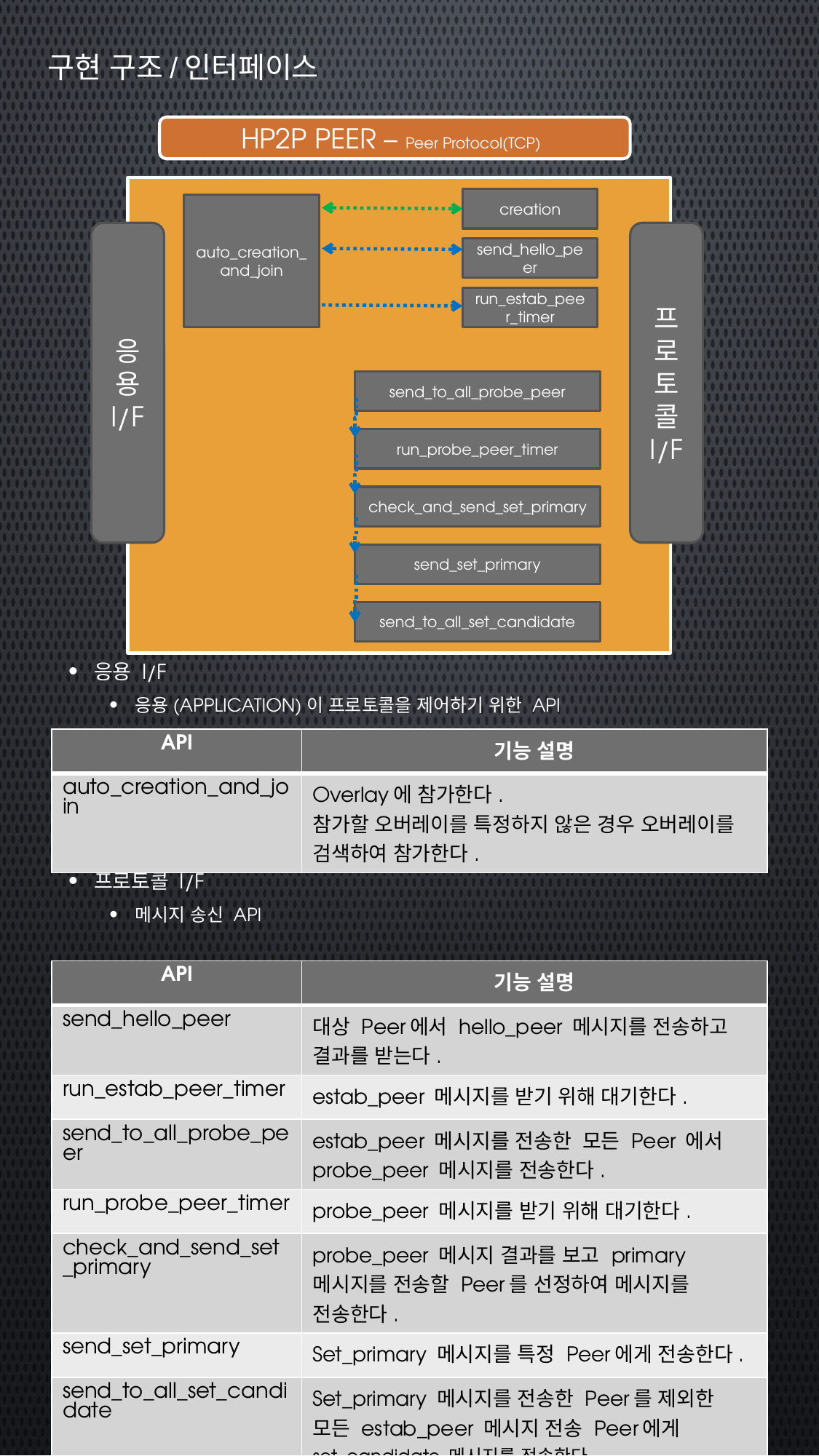

# 구현 구조/인터페이스
HP2P PEER – Peer Protocol(TCP)

creation
auto_creation_and_join
응용 I/F
프로토콜 I/F
send_hello_peer
run_estab_peer_timer
send_to_all_probe_peer
run_probe_peer_timer
check_and_send_set_primary
send_set_primary
send_to_all_set_candidate
응용 I/F
응용(Application)이 프로토콜을 제어하기 위한 API

프로토콜 I/F
메시지 송신 API
| API | 기능 설명 |
| --- | --- |
| auto\_creation\_and\_join | Overlay에 참가한다. 참가할 오버레이를 특정하지 않은 경우 오버레이를 검색하여 참가한다. |

| API | 기능 설명 |
| --- | --- |
| send\_hello\_peer | 대상 Peer에서 hello\_peer 메시지를 전송하고 결과를 받는다. |
| run\_estab\_peer\_timer | estab\_peer 메시지를 받기 위해 대기한다. |
| send\_to\_all\_probe\_peer | estab\_peer 메시지를 전송한 모든 Peer 에서 probe\_peer 메시지를 전송한다. |
| run\_probe\_peer\_timer | probe\_peer 메시지를 받기 위해 대기한다. |
| check\_and\_send\_set\_primary | probe\_peer 메시지 결과를 보고 primary 메시지를 전송할 Peer를 선정하여 메시지를 전송한다. |
| send\_set\_primary | Set\_primary 메시지를 특정 Peer에게 전송한다. |
| send\_to\_all\_set\_candidate | Set\_primary 메시지를 전송한 Peer를 제외한 모든 estab\_peer 메시지 전송 Peer에게 set\_candidate 메시지를 전송한다. |